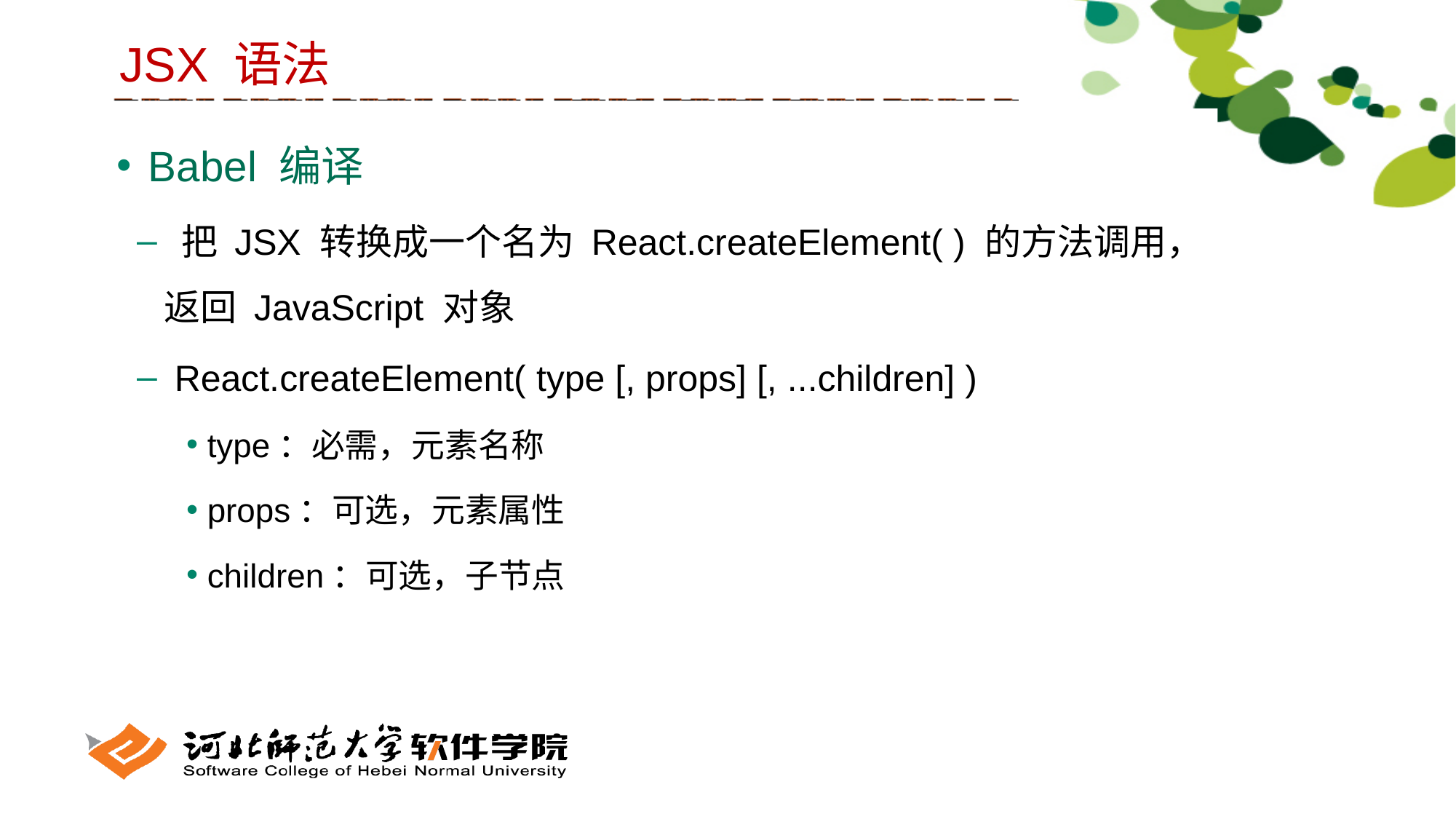

JSX 语法
 Babel 编译
 把 JSX 转换成一个名为 React.createElement( ) 的方法调用，返回 JavaScript 对象
 React.createElement( type [, props] [, ...children] )
 type：必需，元素名称
 props：可选，元素属性
 children：可选，子节点